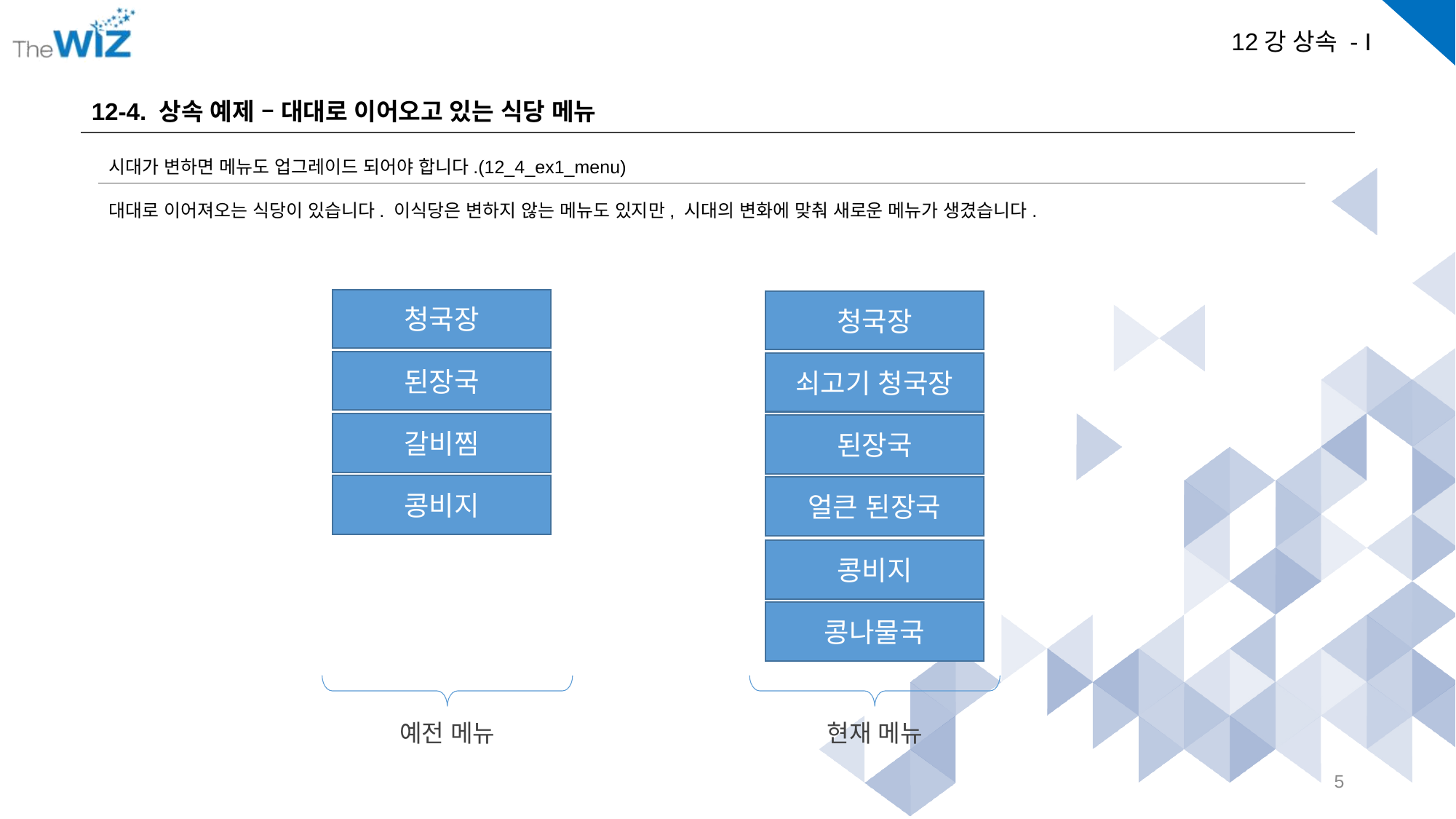

12-4. 상속 예제 – 대대로 이어오고 있는 식당 메뉴
시대가 변하면 메뉴도 업그레이드 되어야 합니다.(12_4_ex1_menu)

대대로 이어져오는 식당이 있습니다. 이식당은 변하지 않는 메뉴도 있지만, 시대의 변화에 맞춰 새로운 메뉴가 생겼습니다.
청국장
청국장
된장국
쇠고기 청국장
갈비찜
된장국
콩비지
얼큰 된장국
콩비지

콩나물국
현재 메뉴
예전 메뉴
5